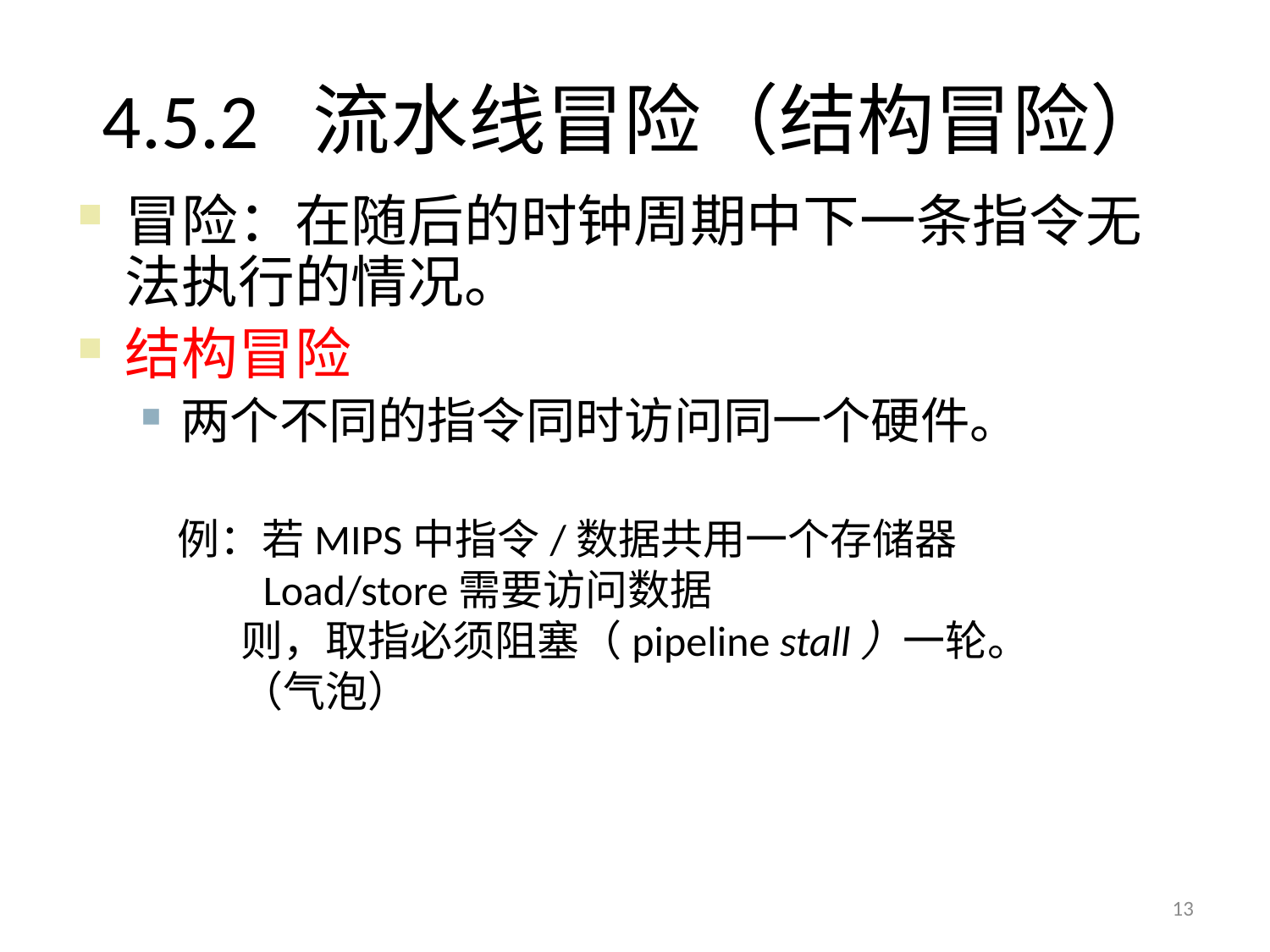

# 4.5.2  流水线冒险（结构冒险）
冒险：在随后的时钟周期中下一条指令无法执行的情况。
结构冒险
两个不同的指令同时访问同一个硬件。

例：若MIPS中指令/数据共用一个存储器
         Load/store需要访问数据
则，取指必须阻塞（pipeline stall）一轮。（气泡）
13